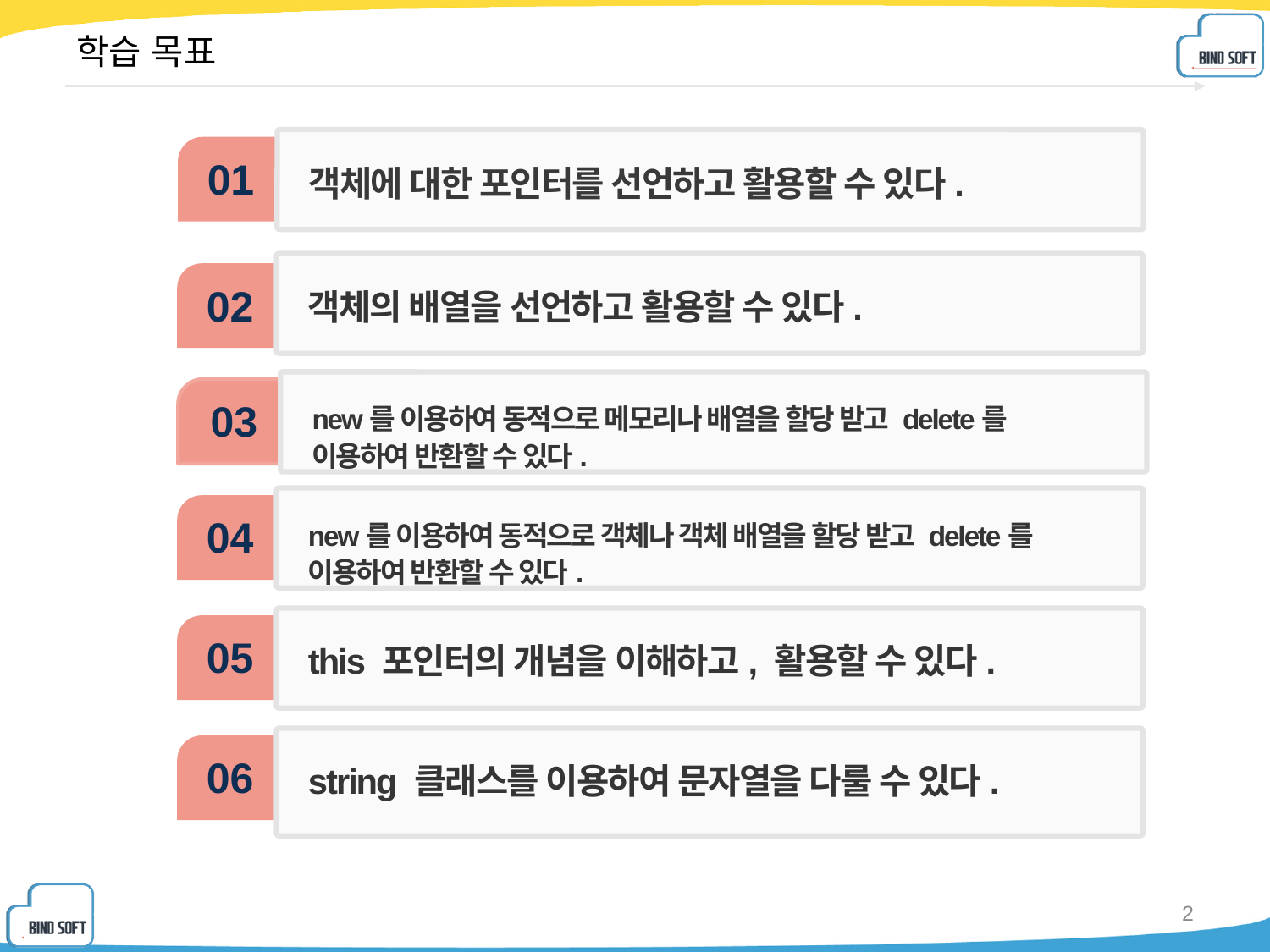

# 학습 목표

01
객체에 대한 포인터를 선언하고 활용할 수 있다.

02
객체의 배열을 선언하고 활용할 수 있다.

03
new를 이용하여 동적으로 메모리나 배열을 할당 받고 delete를 이용하여 반환할 수 있다.

04
new를 이용하여 동적으로 객체나 객체 배열을 할당 받고 delete를 이용하여 반환할 수 있다.

05
this 포인터의 개념을 이해하고, 활용할 수 있다.

06
string 클래스를 이용하여 문자열을 다룰 수 있다.
2